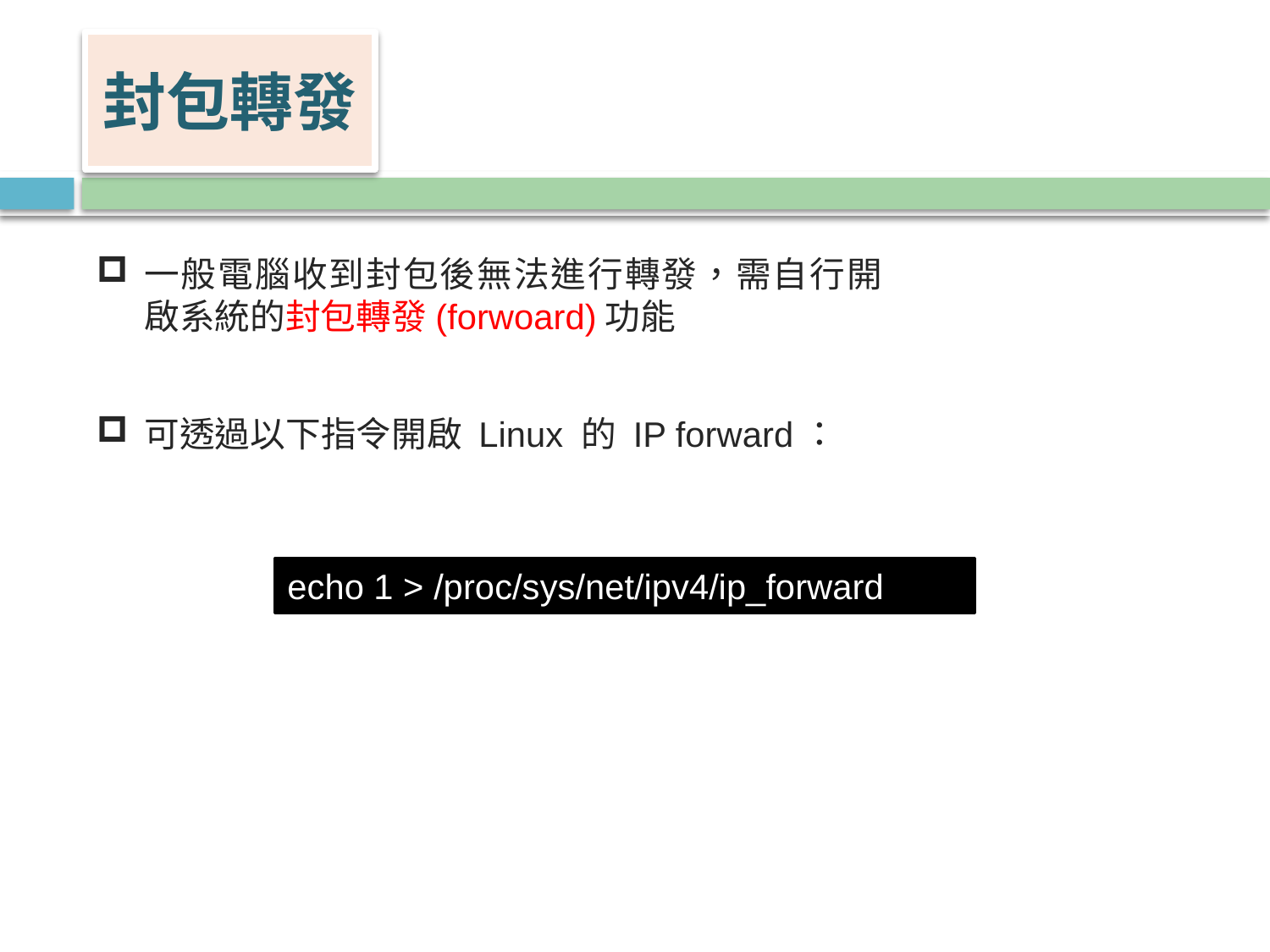

# 封包轉發
一般電腦收到封包後無法進行轉發，需自行開啟系統的封包轉發(forwoard)功能
可透過以下指令開啟 Linux 的 IP forward：
echo 1 > /proc/sys/net/ipv4/ip_forward